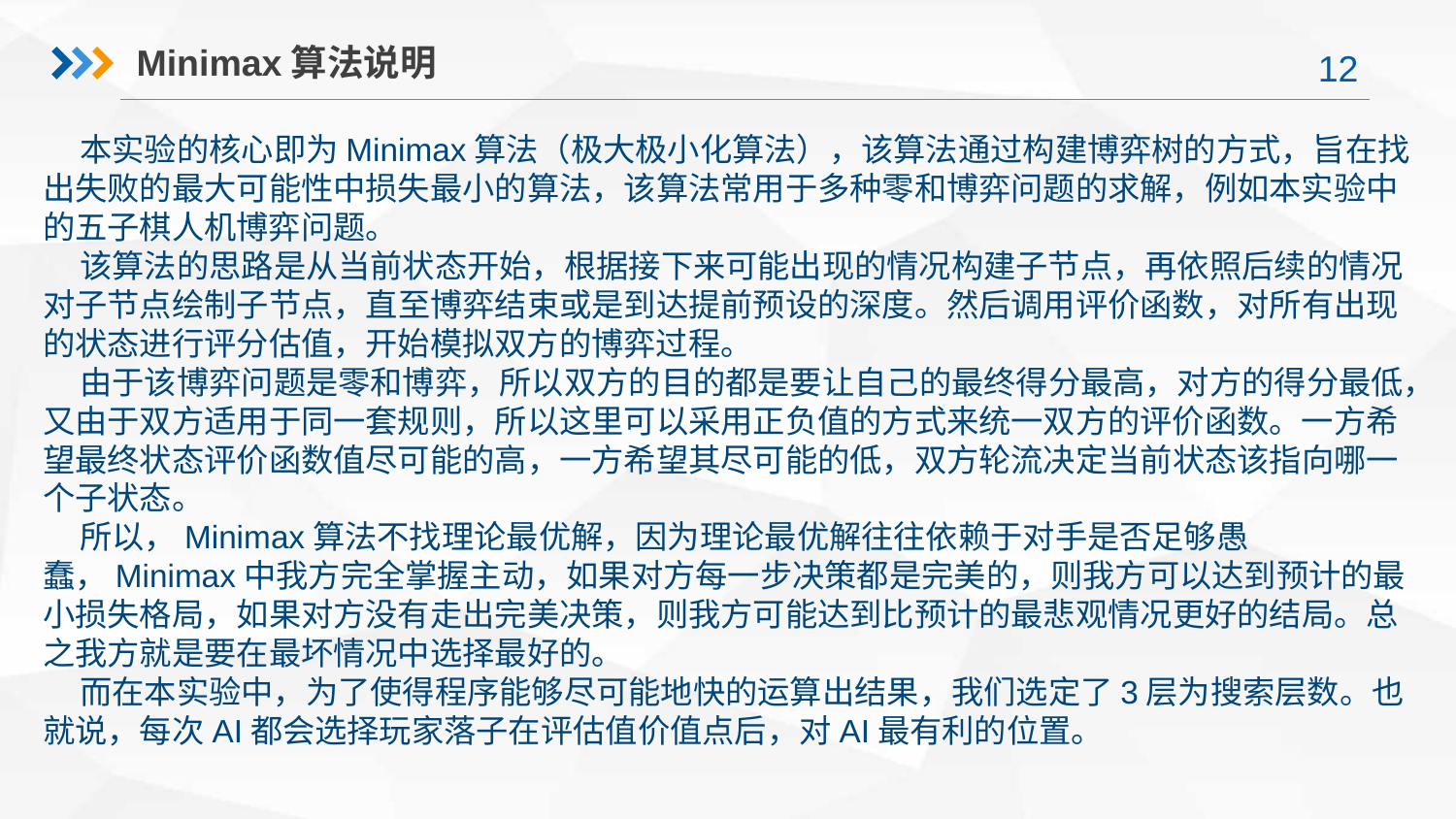

Minimax算法说明
    本实验的核心即为Minimax算法（极大极小化算法），该算法通过构建博弈树的方式，旨在找出失败的最大可能性中损失最小的算法，该算法常用于多种零和博弈问题的求解，例如本实验中的五子棋人机博弈问题。
    该算法的思路是从当前状态开始，根据接下来可能出现的情况构建子节点，再依照后续的情况对子节点绘制子节点，直至博弈结束或是到达提前预设的深度。然后调用评价函数，对所有出现的状态进行评分估值，开始模拟双方的博弈过程。
    由于该博弈问题是零和博弈，所以双方的目的都是要让自己的最终得分最高，对方的得分最低，又由于双方适用于同一套规则，所以这里可以采用正负值的方式来统一双方的评价函数。一方希望最终状态评价函数值尽可能的高，一方希望其尽可能的低，双方轮流决定当前状态该指向哪一个子状态。
    所以，Minimax算法不找理论最优解，因为理论最优解往往依赖于对手是否足够愚蠢，Minimax中我方完全掌握主动，如果对方每一步决策都是完美的，则我方可以达到预计的最小损失格局，如果对方没有走出完美决策，则我方可能达到比预计的最悲观情况更好的结局。总之我方就是要在最坏情况中选择最好的。
    而在本实验中，为了使得程序能够尽可能地快的运算出结果，我们选定了3层为搜索层数。也就说，每次AI都会选择玩家落子在评估值价值点后，对AI最有利的位置。